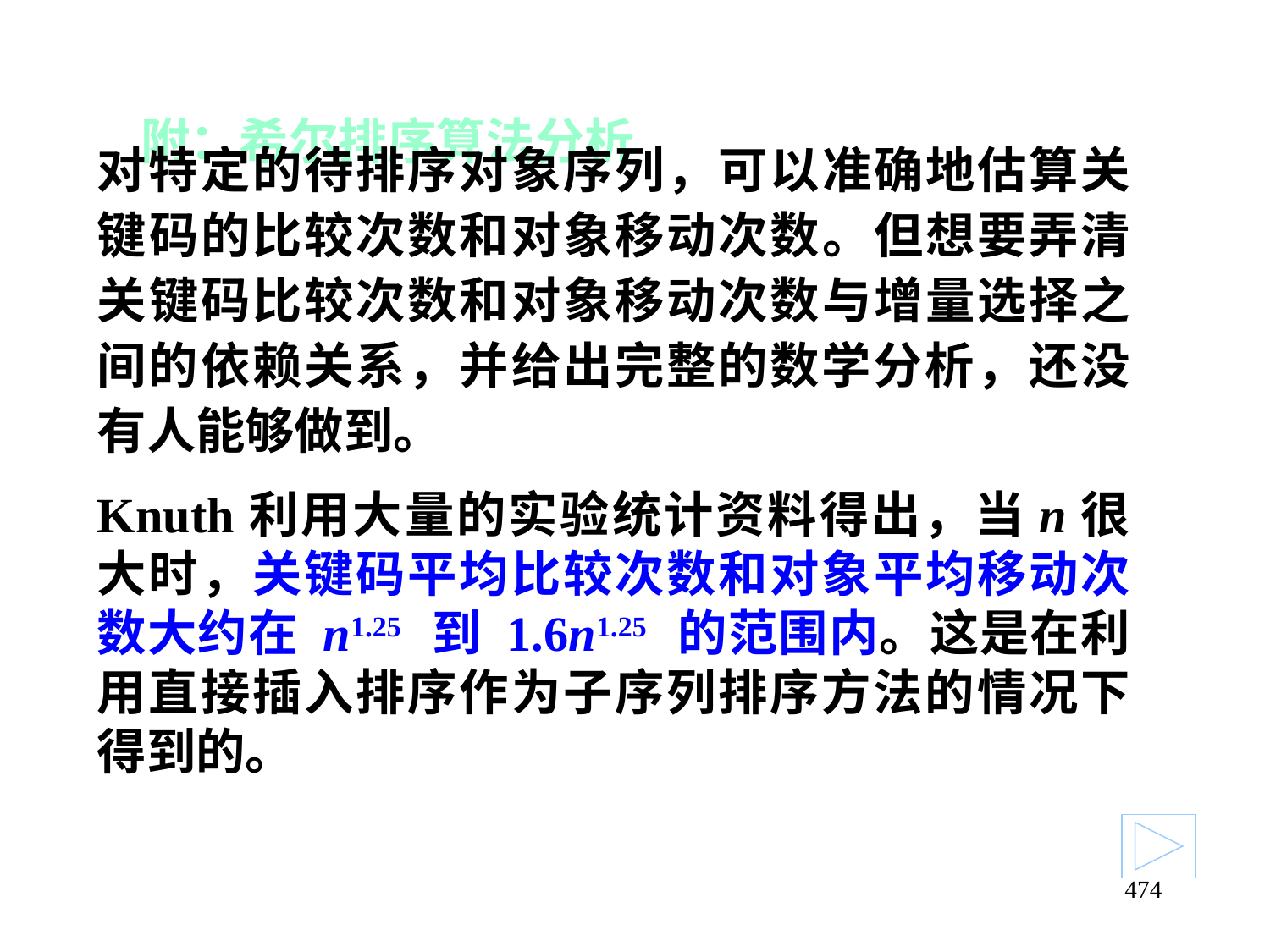

# 附：希尔排序算法分析
对特定的待排序对象序列，可以准确地估算关键码的比较次数和对象移动次数。但想要弄清关键码比较次数和对象移动次数与增量选择之间的依赖关系，并给出完整的数学分析，还没有人能够做到。
Knuth利用大量的实验统计资料得出，当n很大时，关键码平均比较次数和对象平均移动次数大约在 n1.25 到 1.6n1.25 的范围内。这是在利用直接插入排序作为子序列排序方法的情况下得到的。

474